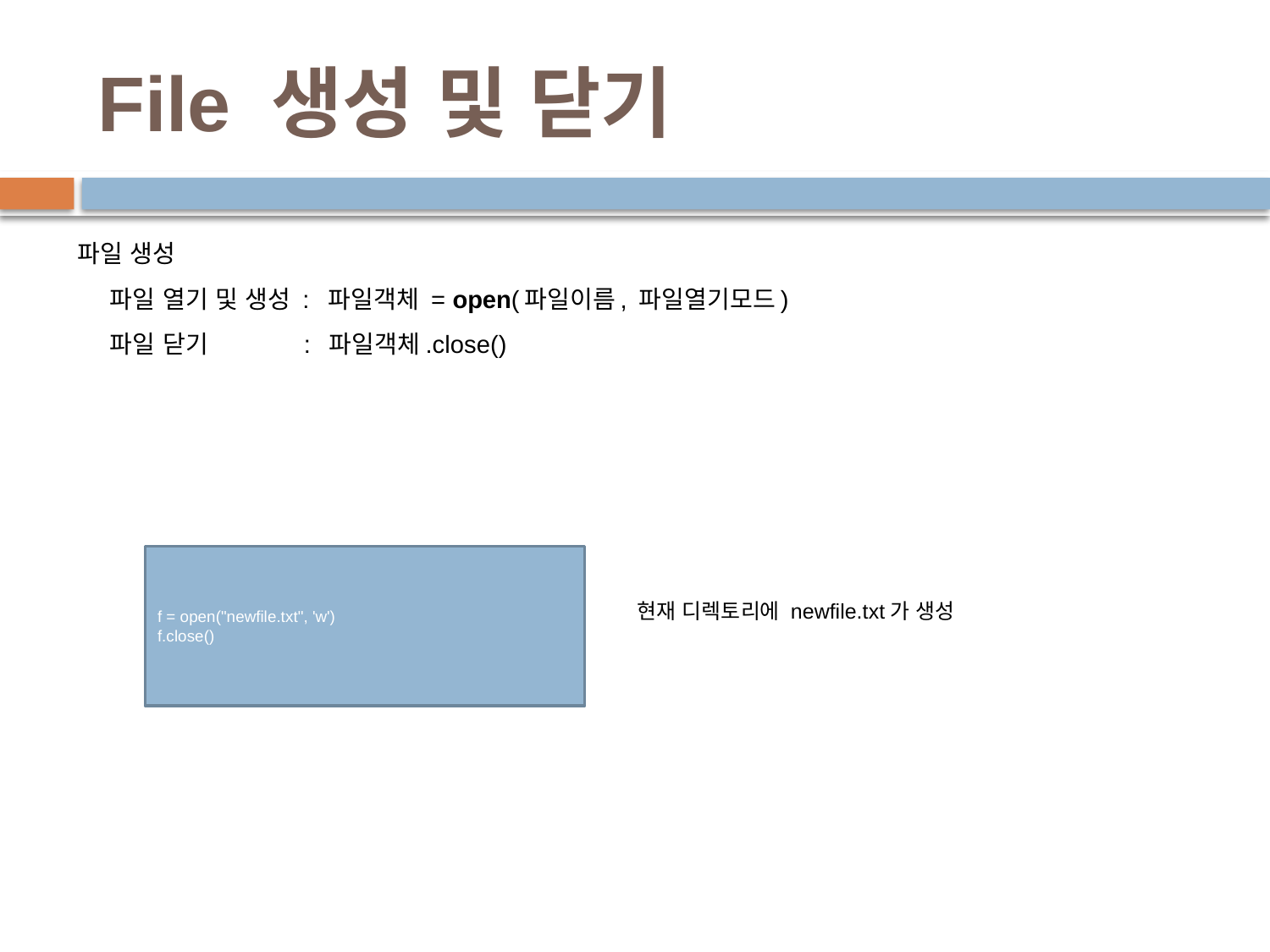

# File 생성 및 닫기
파일 생성
    파일 열기 및 생성 :  파일객체 = open(파일이름, 파일열기모드)
    파일 닫기             :  파일객체.close()
f = open("newfile.txt", 'w')
f.close()
현재 디렉토리에 newfile.txt가 생성